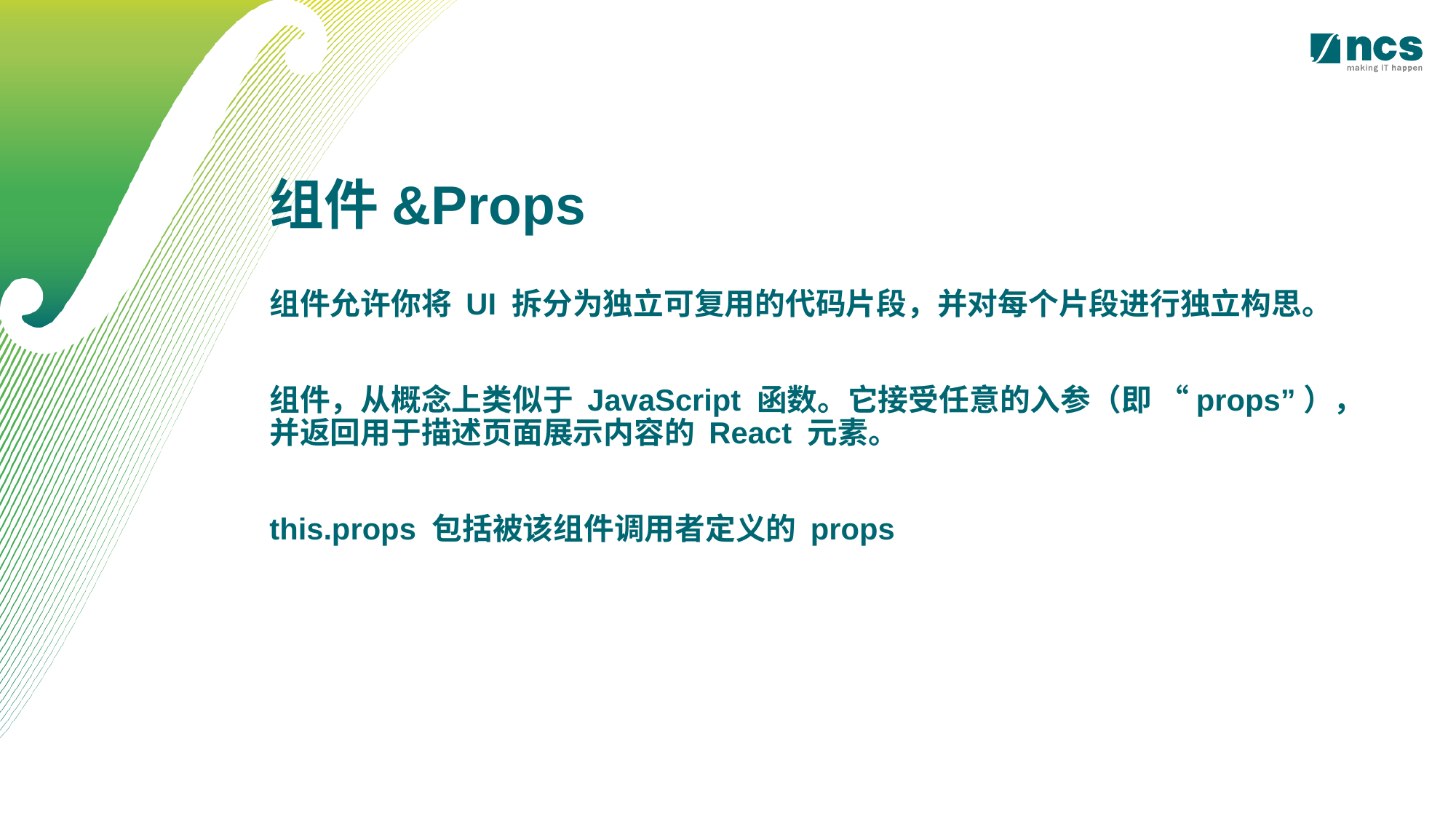

组件&Props
组件允许你将 UI 拆分为独立可复用的代码片段，并对每个片段进行独立构思。

组件，从概念上类似于 JavaScript 函数。它接受任意的入参（即 “props”），并返回用于描述页面展示内容的 React 元素。

this.props 包括被该组件调用者定义的 props